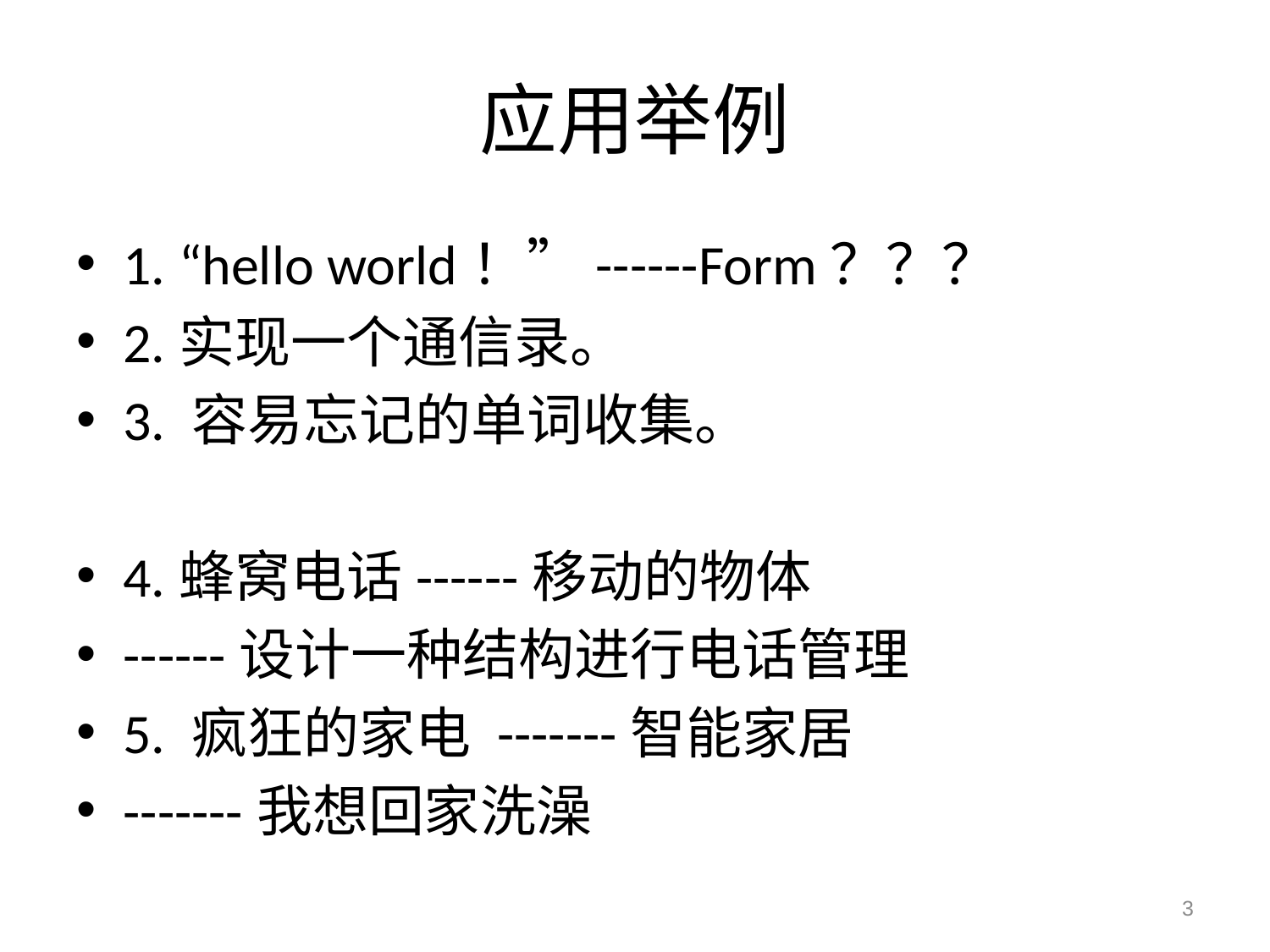

# 应用举例
1. “hello world！”------Form？？？
2.实现一个通信录。
3. 容易忘记的单词收集。

4.蜂窝电话------移动的物体
------设计一种结构进行电话管理
5. 疯狂的家电 -------智能家居
-------我想回家洗澡
3